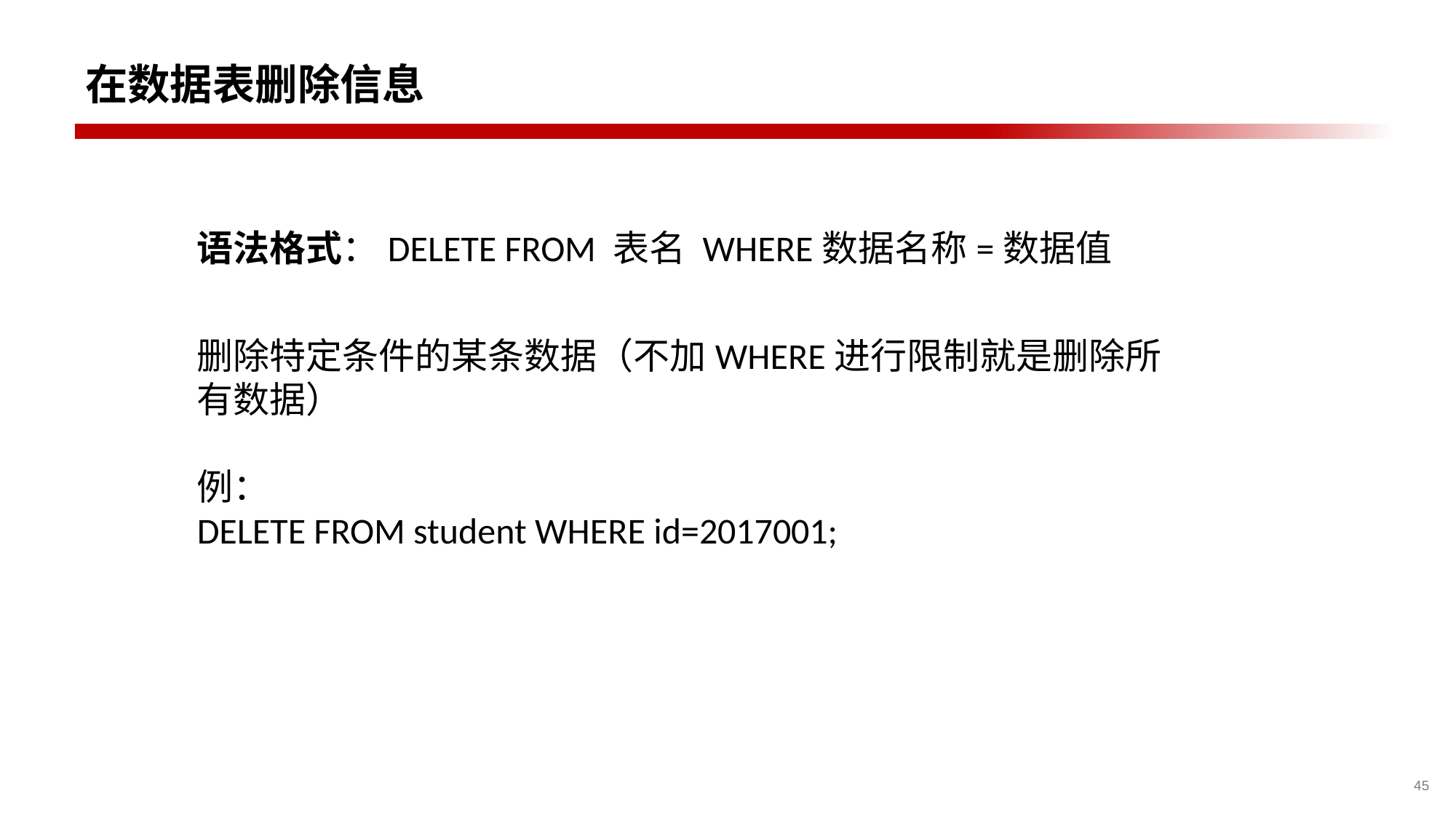

在数据表删除信息

语法格式：DELETE FROM 表名 WHERE数据名称=数据值
删除特定条件的某条数据（不加WHERE进行限制就是删除所有数据）

例：
DELETE FROM student WHERE id=2017001;
45